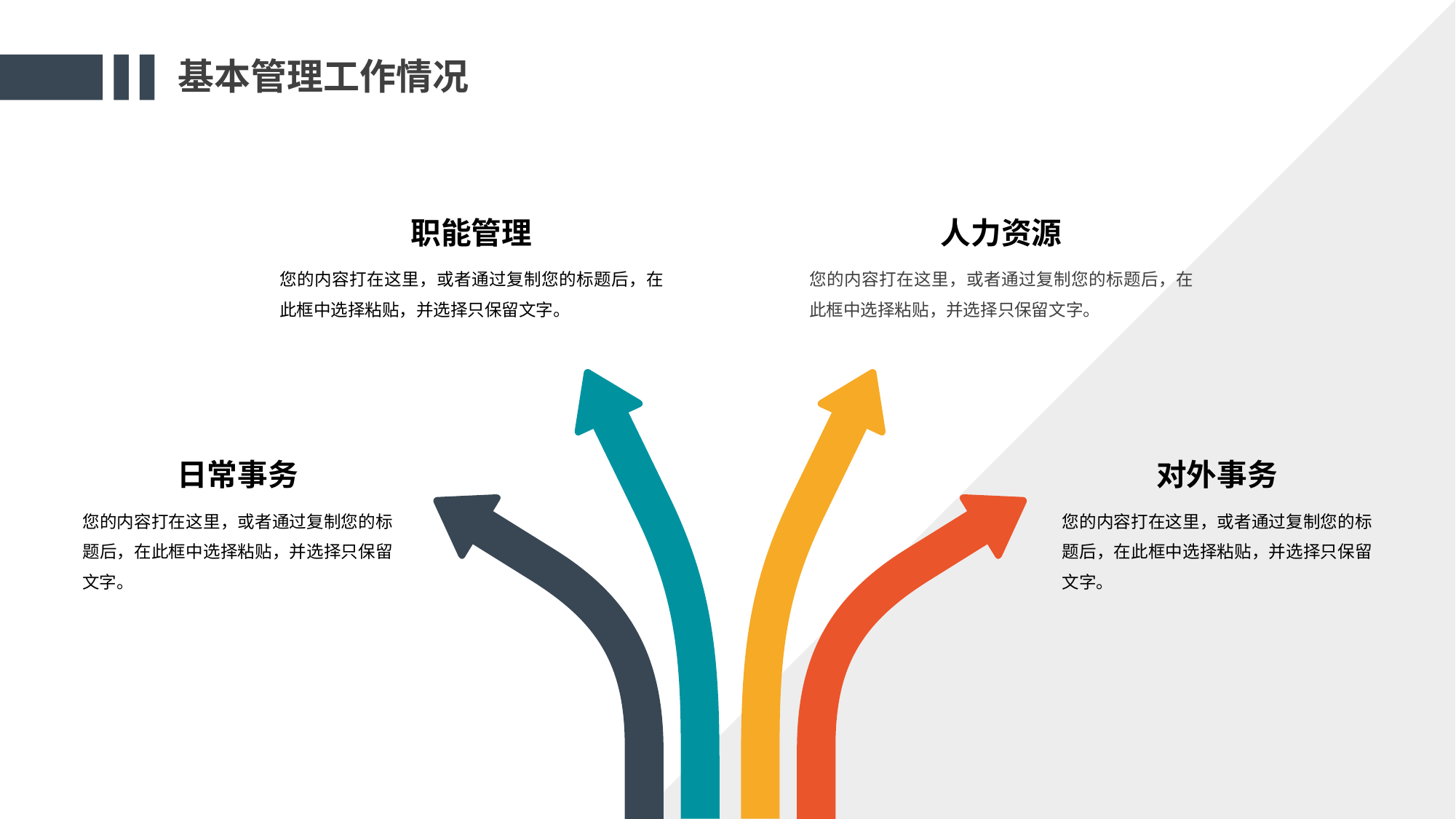

基本管理工作情况

职能管理
人力资源

您的内容打在这里，或者通过复制您的标题后，在此框中选择粘贴，并选择只保留文字。
您的内容打在这里，或者通过复制您的标题后，在此框中选择粘贴，并选择只保留文字。

日常事务
对外事务

您的内容打在这里，或者通过复制您的标题后，在此框中选择粘贴，并选择只保留文字。
您的内容打在这里，或者通过复制您的标题后，在此框中选择粘贴，并选择只保留文字。